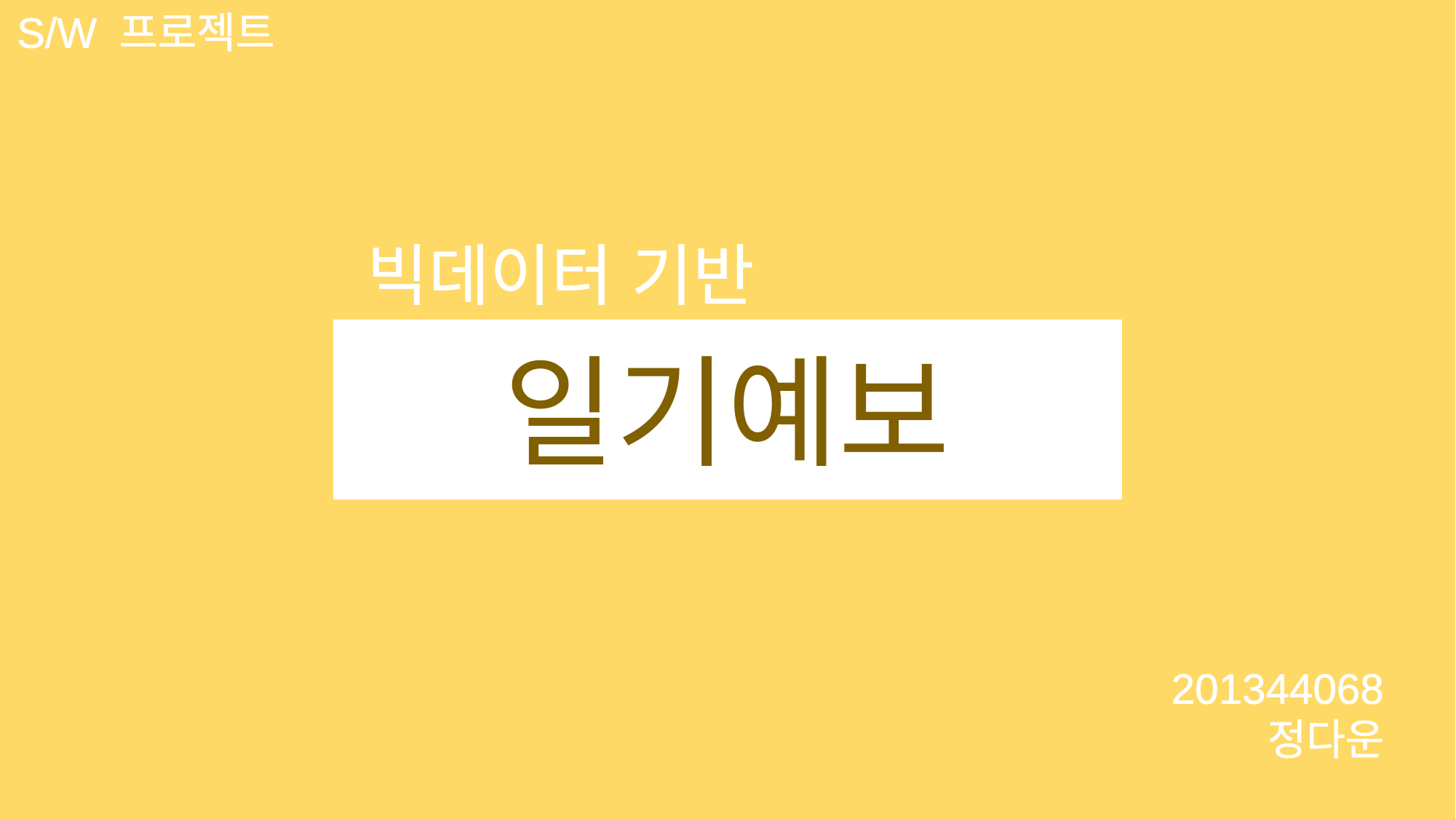

S/W 프로젝트
빅데이터 기반

일기예보
201344068
정다운